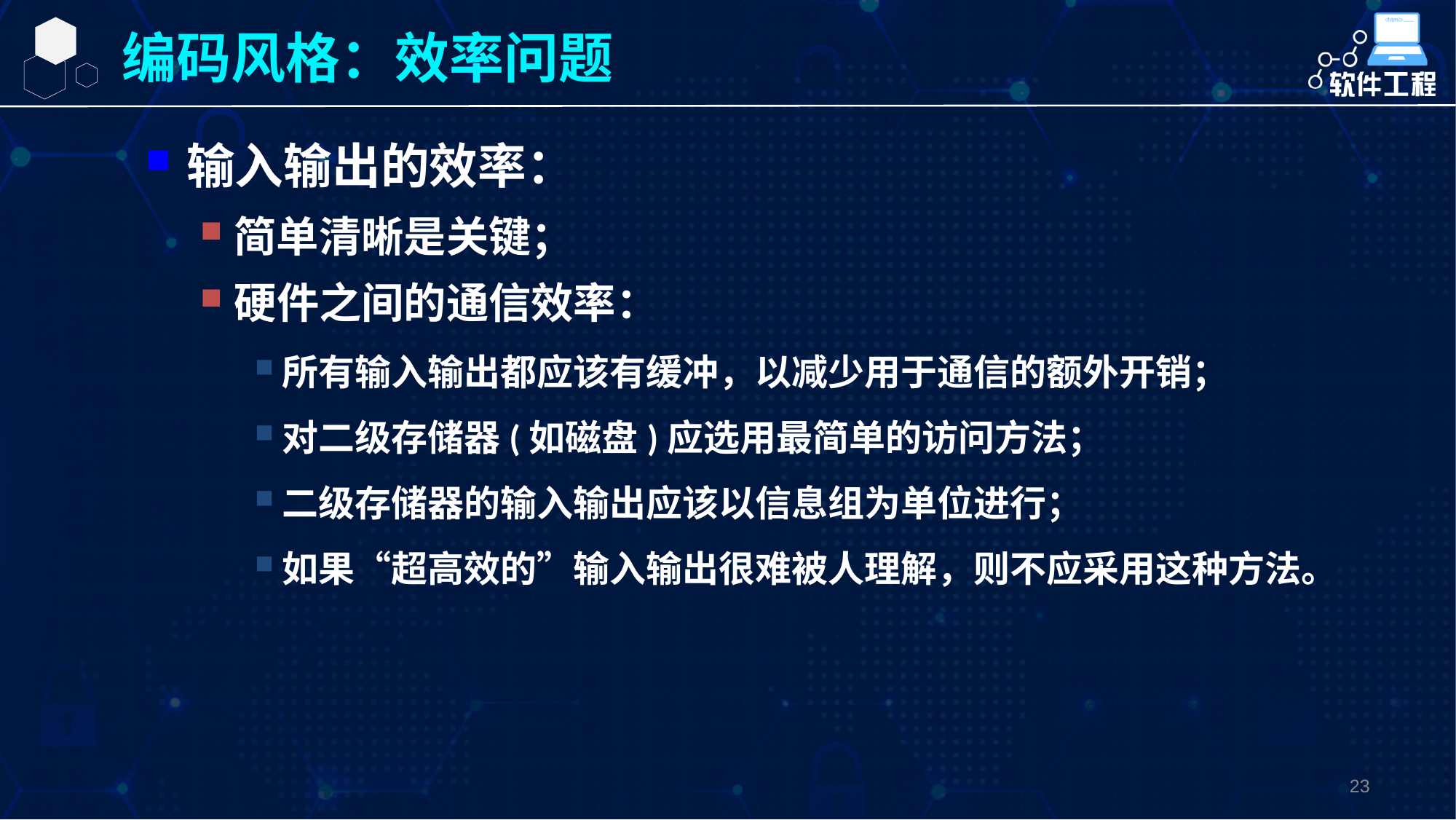

编码风格：效率问题
输入输出的效率：
简单清晰是关键；
硬件之间的通信效率：
所有输入输出都应该有缓冲，以减少用于通信的额外开销；
对二级存储器(如磁盘)应选用最简单的访问方法；
二级存储器的输入输出应该以信息组为单位进行；
如果“超高效的”输入输出很难被人理解，则不应采用这种方法。

23